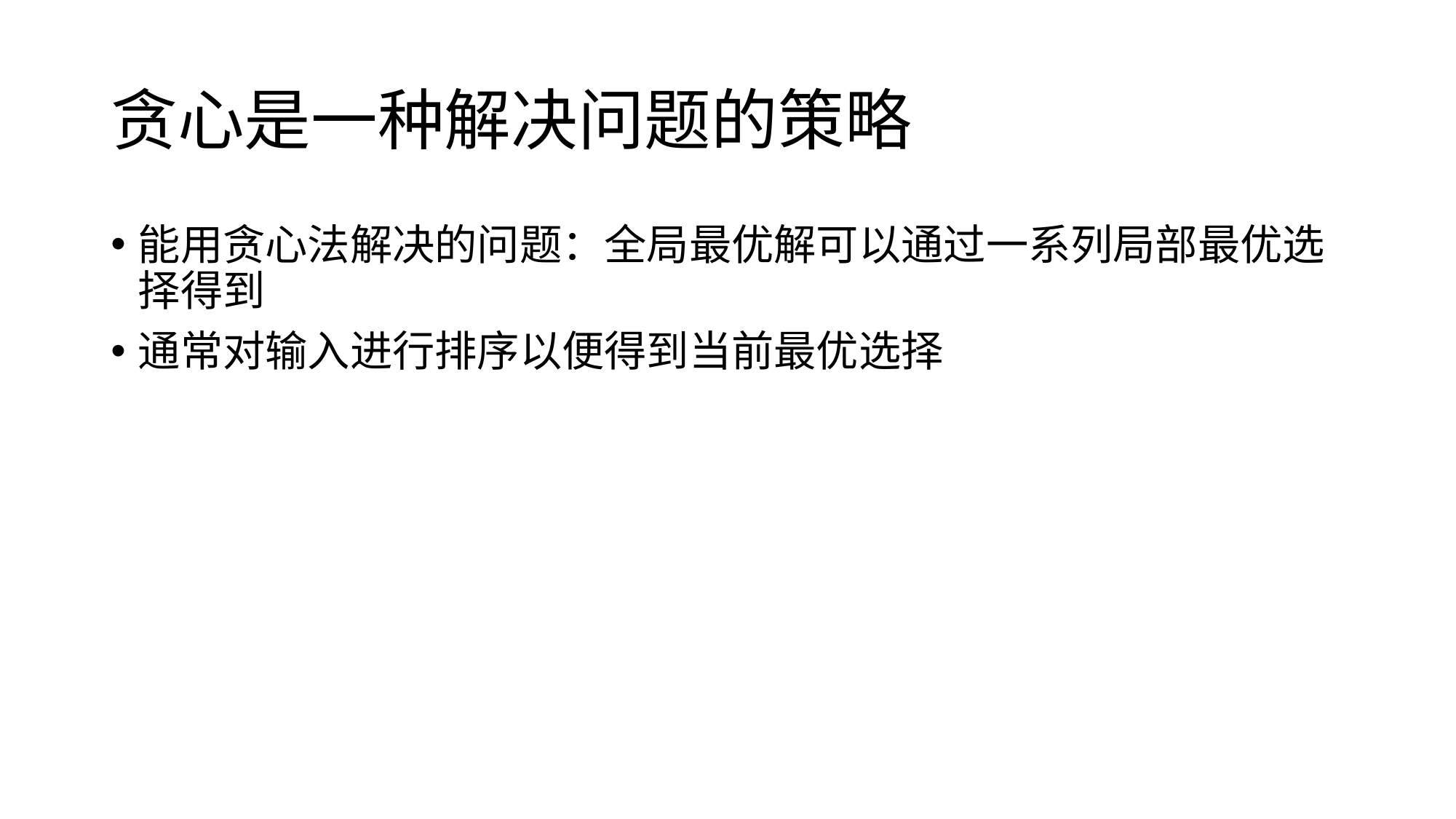

# 贪心是一种解决问题的策略
能用贪心法解决的问题：全局最优解可以通过一系列局部最优选择得到
通常对输入进行排序以便得到当前最优选择